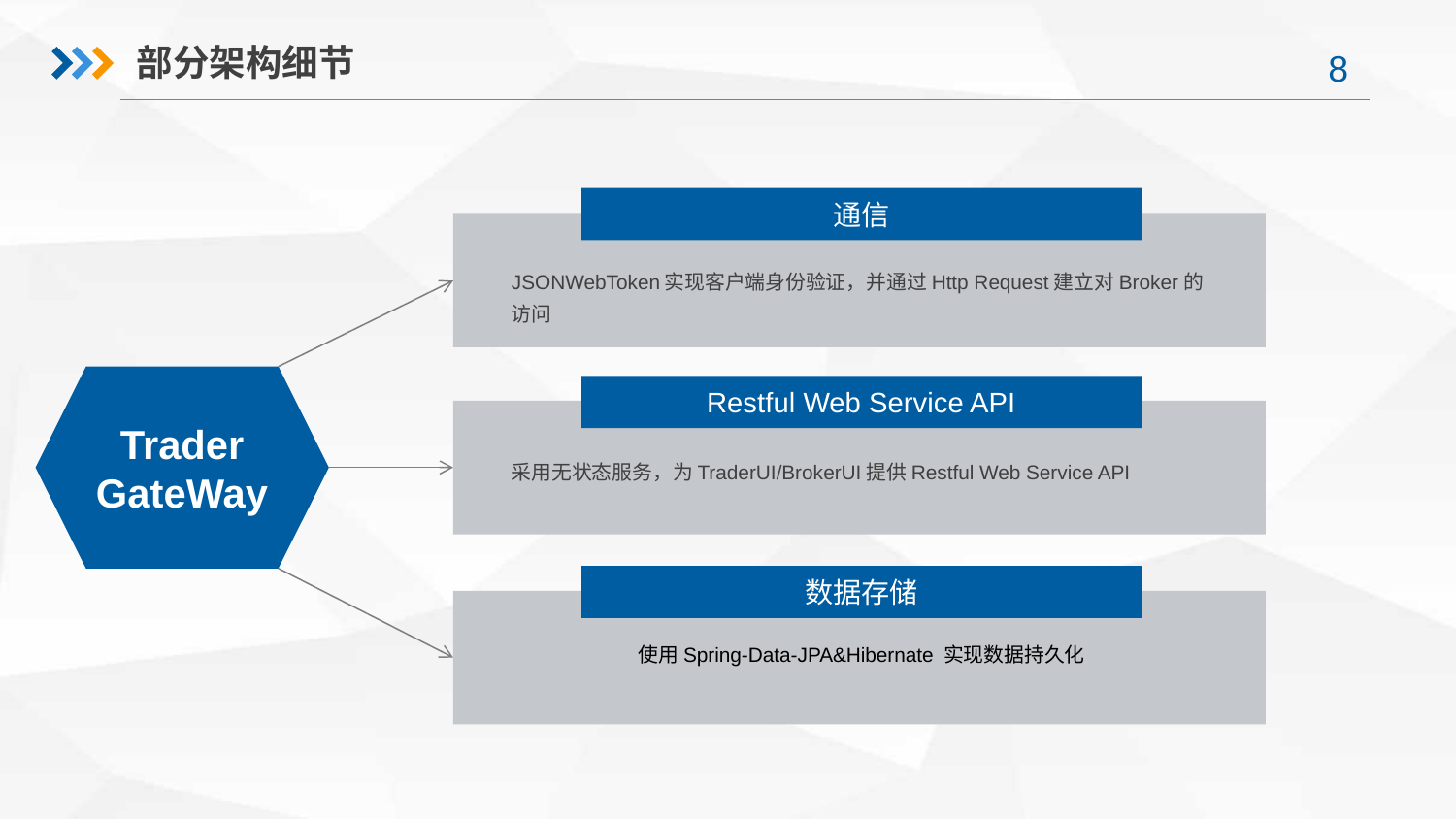

部分架构细节
通信

JSONWebToken实现客户端身份验证，并通过Http Request建立对Broker的访问
Trader
GateWay
Restful Web Service API

采用无状态服务，为TraderUI/BrokerUI提供Restful Web Service API
数据存储

使用Spring-Data-JPA&Hibernate 实现数据持久化